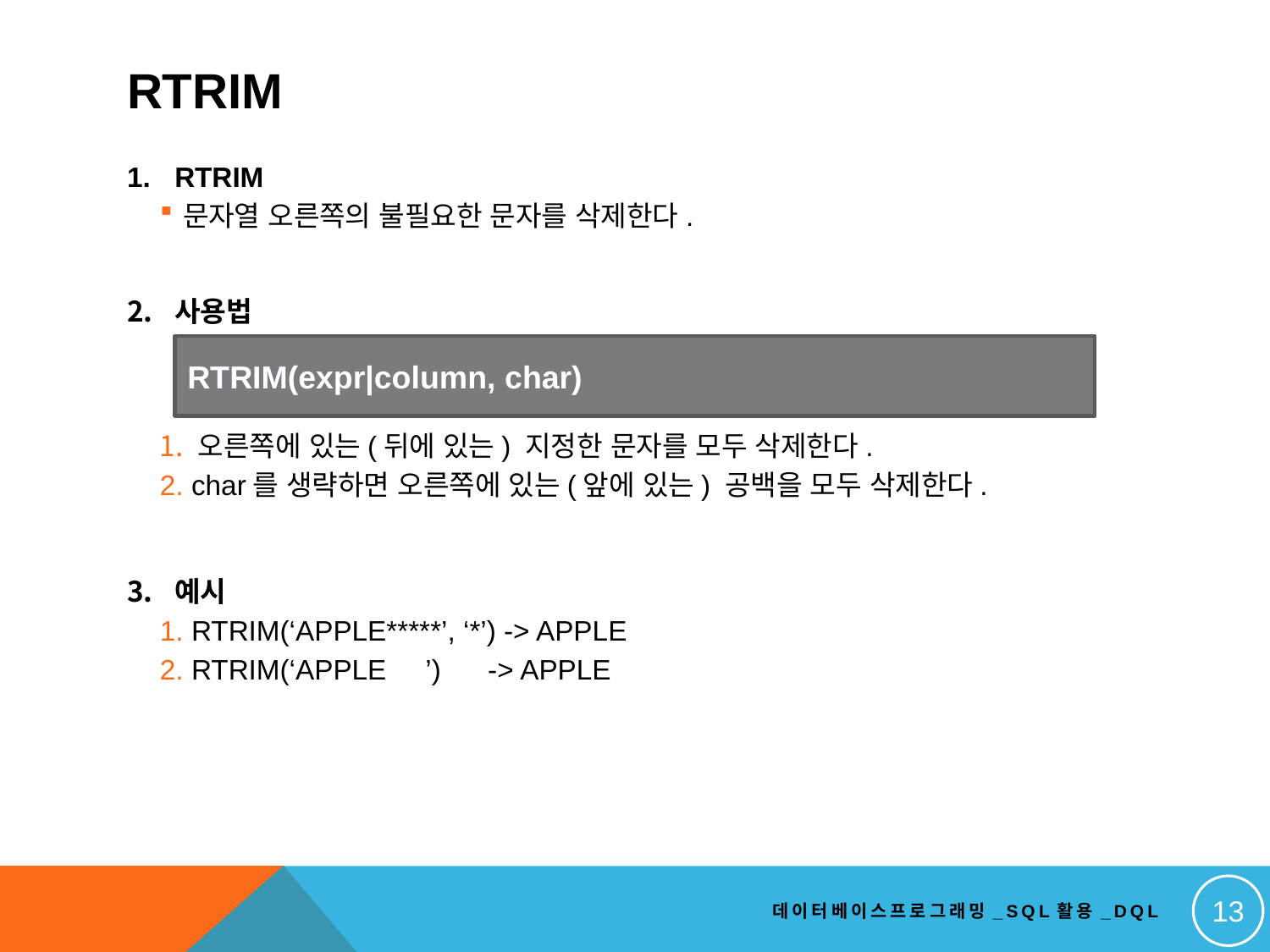

# RTRIM
RTRIM
문자열 오른쪽의 불필요한 문자를 삭제한다.

사용법

 오른쪽에 있는(뒤에 있는) 지정한 문자를 모두 삭제한다.
 char를 생략하면 오른쪽에 있는(앞에 있는) 공백을 모두 삭제한다.

예시
 RTRIM(‘APPLE*****’, ‘*’) -> APPLE
 RTRIM(‘APPLE     ’)      -> APPLE
RTRIM(expr|column, char)
13
데이터베이스프로그래밍_SQL활용_DQL